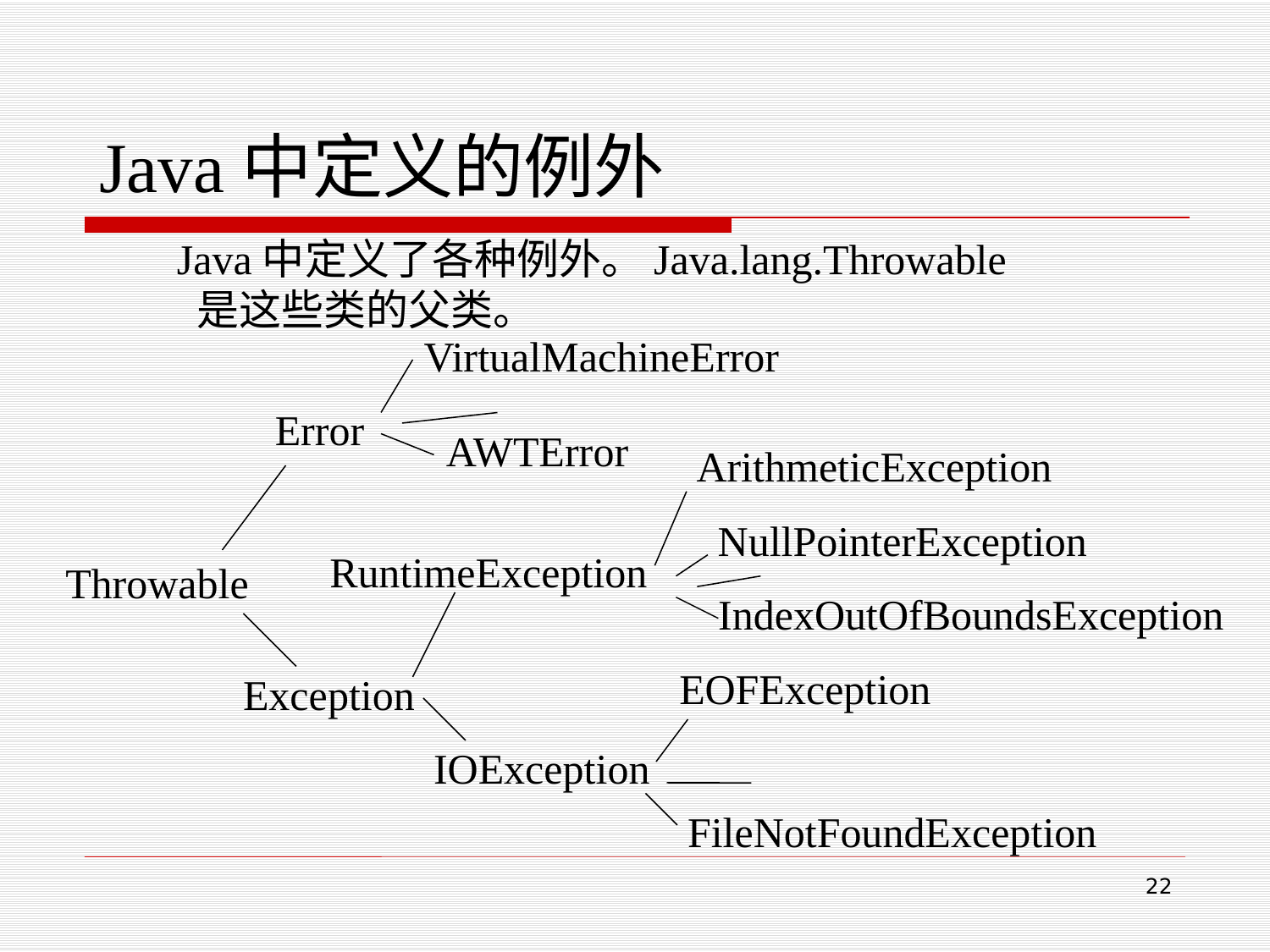

Java中定义的例外
Java中定义了各种例外。Java.lang.Throwable
 是这些类的父类。
VirtualMachineError

Error

AWTError

ArithmeticException

NullPointerException
RuntimeException
Throwable

IndexOutOfBoundsException

EOFException
Exception

IOException

FileNotFoundException
22